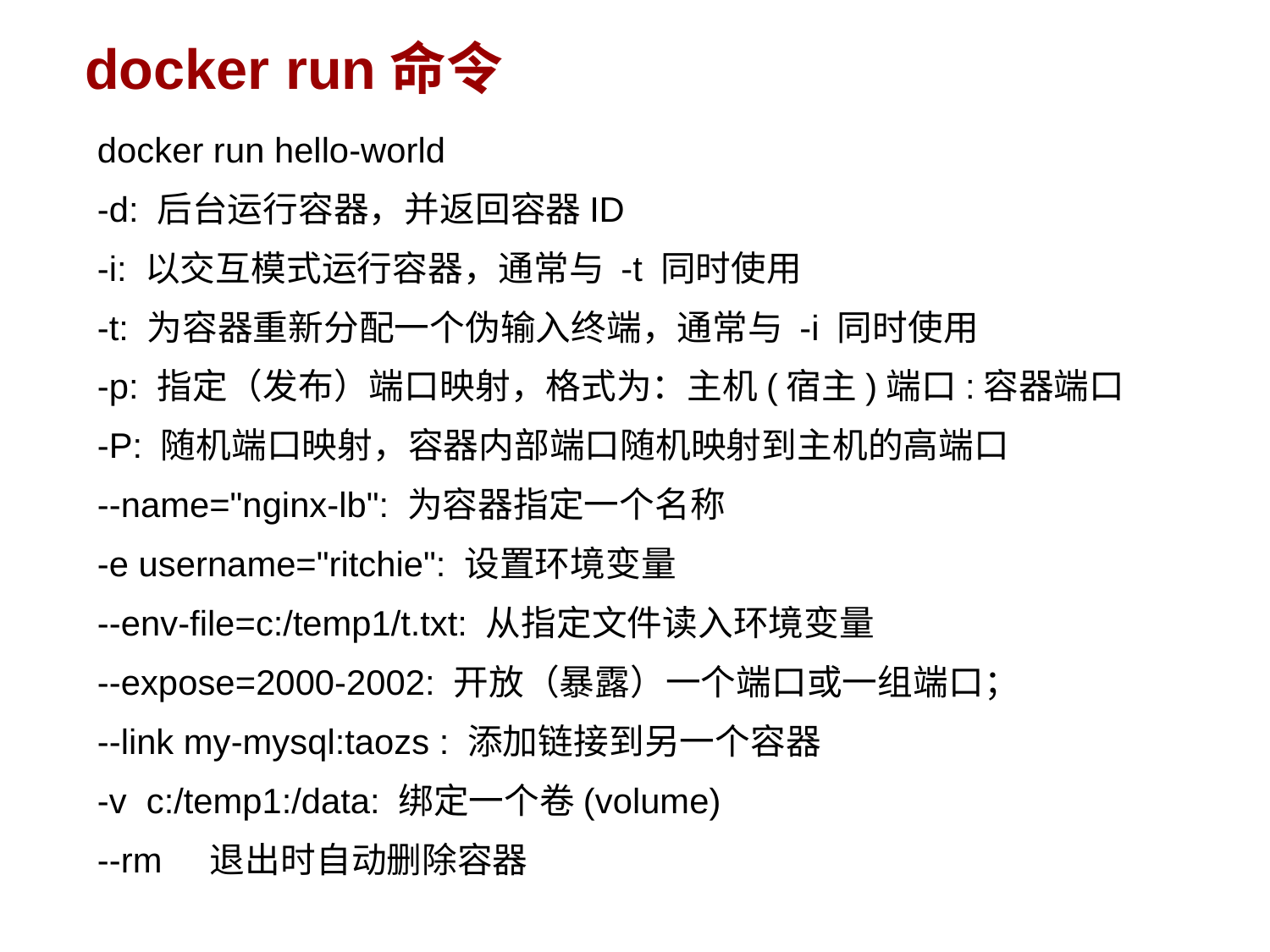

# docker run命令
docker run hello-world
-d: 后台运行容器，并返回容器ID
-i: 以交互模式运行容器，通常与 -t 同时使用
-t: 为容器重新分配一个伪输入终端，通常与 -i 同时使用
-p: 指定（发布）端口映射，格式为：主机(宿主)端口:容器端口
-P: 随机端口映射，容器内部端口随机映射到主机的高端口
--name="nginx-lb": 为容器指定一个名称
-e username="ritchie": 设置环境变量
--env-file=c:/temp1/t.txt: 从指定文件读入环境变量
--expose=2000-2002: 开放（暴露）一个端口或一组端口；
--link my-mysql:taozs : 添加链接到另一个容器
-v  c:/temp1:/data: 绑定一个卷(volume)
--rm    退出时自动删除容器